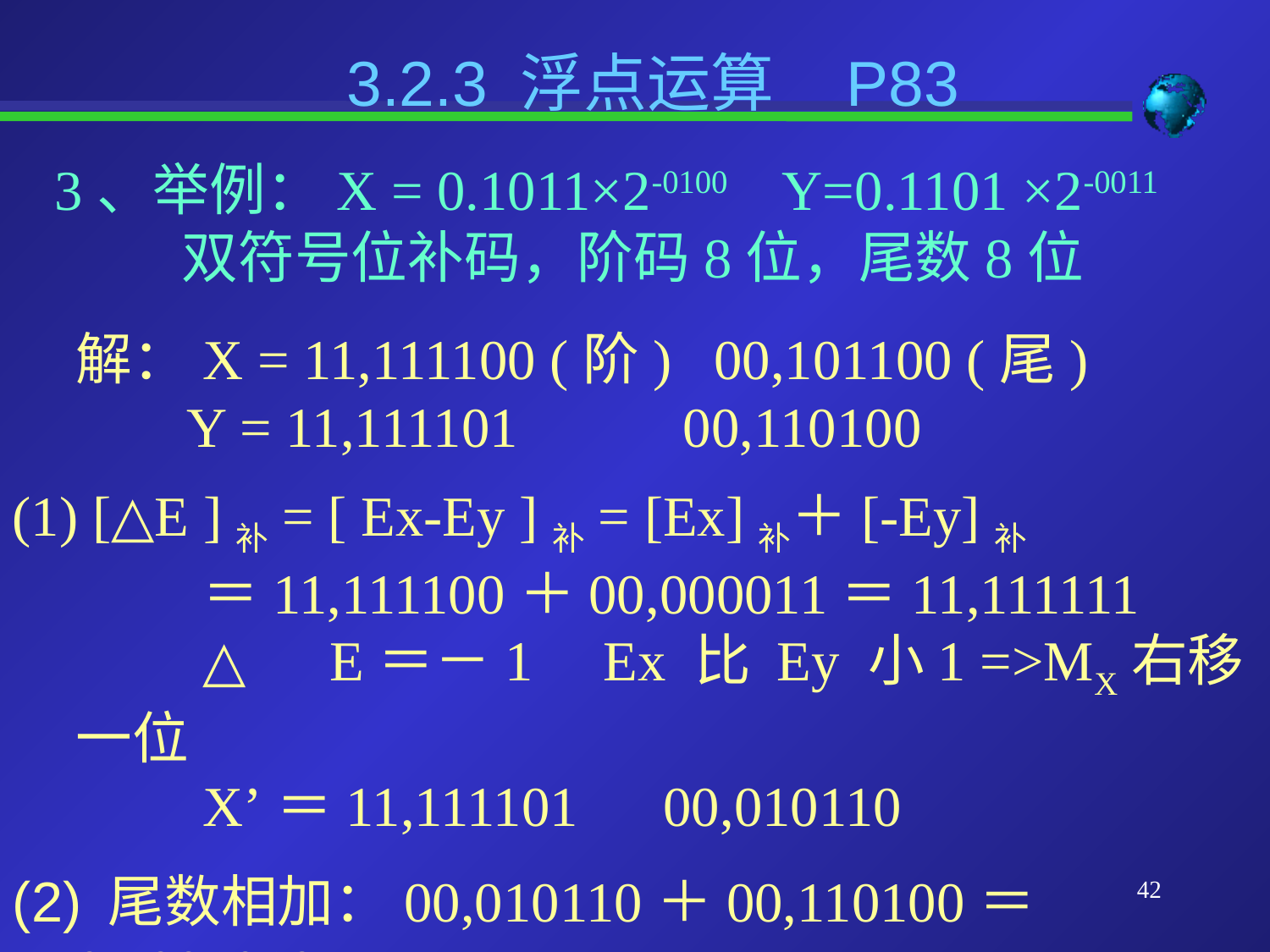

3.2.3 浮点运算    P83
3、举例：X = 0.1011×2-0100    Y=0.1101 ×2-0011		双符号位补码，阶码8位，尾数8位
解：X = 11,111100 (阶)   00,101100 (尾)
        Y = 11,111101	       00,110100
 [△E ]补= [ Ex-Ey ]补= [Ex]补＋[-Ey]补
	＝11,111100＋00,000011＝11,111111
	∴ △E＝－1     Ex 比 Ey 小1 =>MX右移一位
	X’＝11,111101      00,010110
 尾数相加：00,010110＋00,110100＝01,001010
42